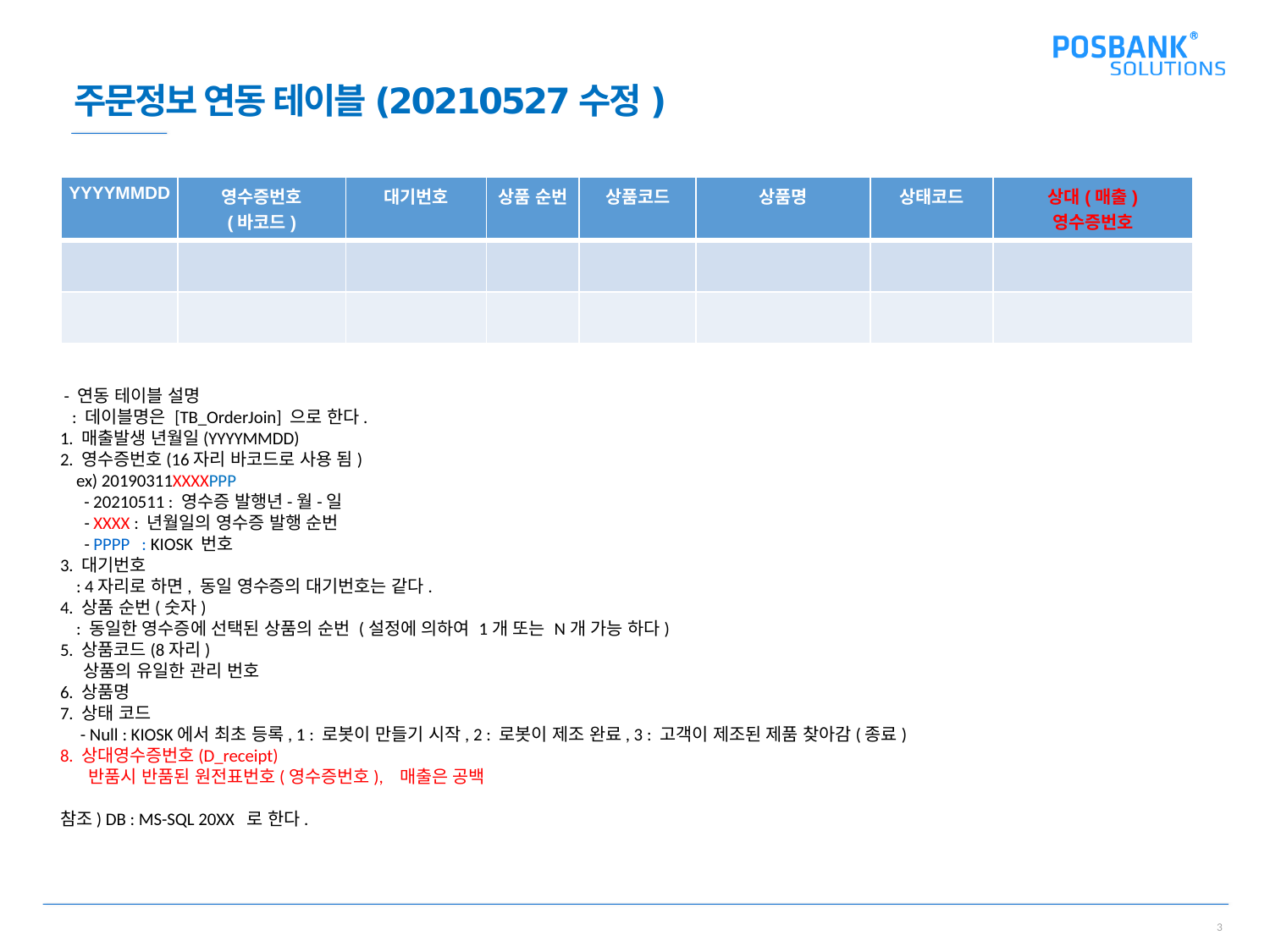

# 주문정보 연동 테이블(20210527수정)
| YYYYMMDD | 영수증번호 (바코드) | 대기번호 | 상품 순번 | 상품코드 | 상품명 | 상태코드 | 상대(매출) 영수증번호 |
| --- | --- | --- | --- | --- | --- | --- | --- |
|  |  |  |  |  |  |  |  |
|  |  |  |  |  |  |  |  |
 - 연동 테이블 설명
   : 데이블명은 [TB_OrderJoin] 으로 한다.
1. 매출발생 년월일(YYYYMMDD)
2. 영수증번호(16자리 바코드로 사용 됨)
    ex) 20190311XXXXPPP
      - 20210511 : 영수증 발행년-월-일
      - XXXX : 년월일의 영수증 발행 순번
      - PPPP   : KIOSK 번호
3. 대기번호
    : 4자리로 하면, 동일 영수증의 대기번호는 같다.
4. 상품 순번(숫자)
    : 동일한 영수증에 선택된 상품의 순번 (설정에 의하여 1개 또는 N개 가능 하다)
5. 상품코드(8자리)
    상품의 유일한 관리 번호
6. 상품명
7. 상태 코드
     - Null : KIOSK에서 최초 등록, 1 : 로봇이 만들기 시작, 2 : 로봇이 제조 완료, 3 : 고객이 제조된 제품 찾아감(종료)
8. 상대영수증번호(D_receipt)
     반품시 반품된 원전표번호(영수증번호),   매출은 공백

참조) DB : MS-SQL 20XX  로 한다.
3